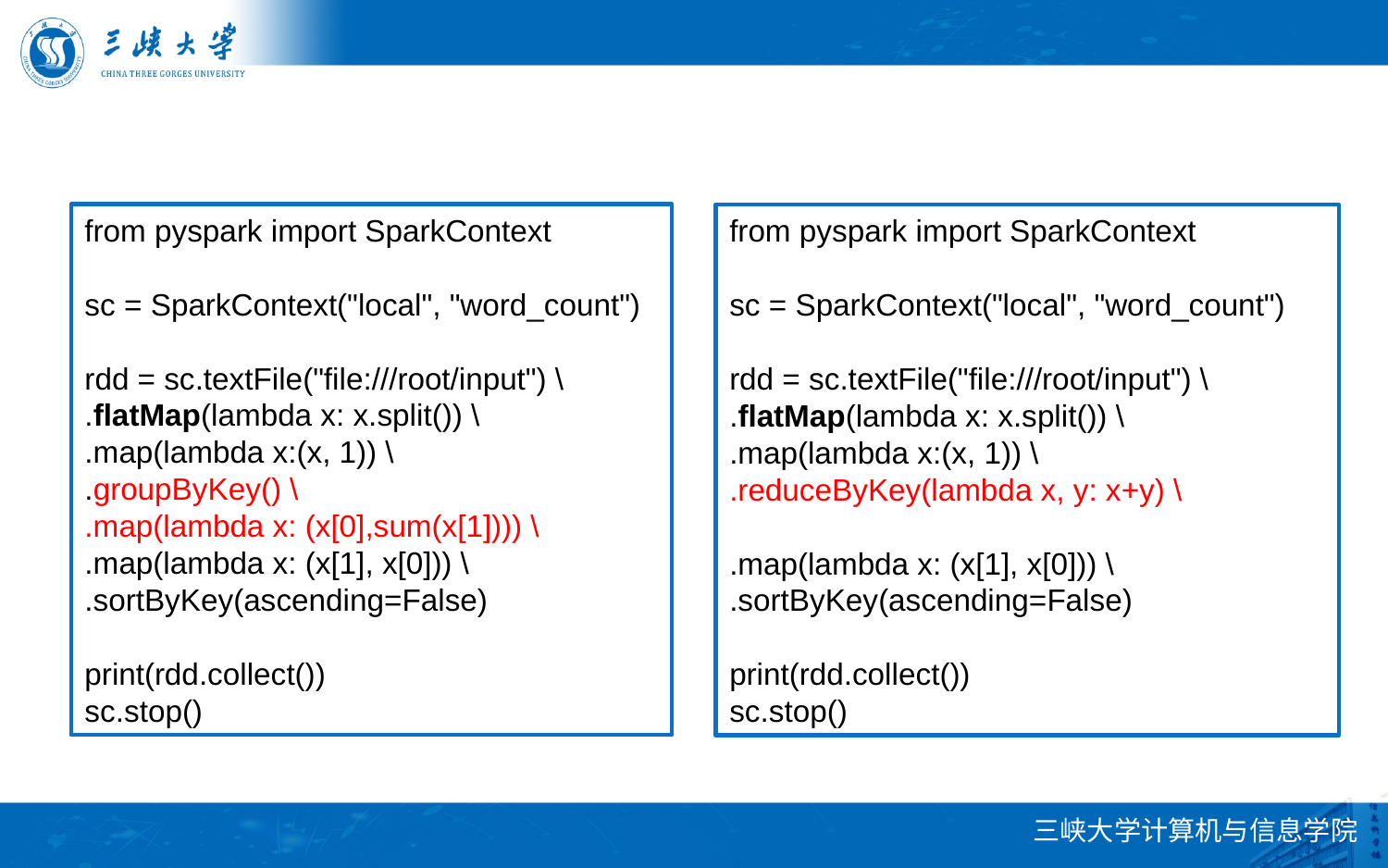

示例：词频统计
from pyspark import SparkContext

sc = SparkContext("local", "word_count")

rdd = sc.textFile("file:///root/input") \
.flatMap(lambda x: x.split()) \
.map(lambda x:(x, 1)) \
.groupByKey() \
.map(lambda x: (x[0],sum(x[1]))) \
.map(lambda x: (x[1], x[0])) \
.sortByKey(ascending=False)

print(rdd.collect())
sc.stop()
from pyspark import SparkContext

sc = SparkContext("local", "word_count")

rdd = sc.textFile("file:///root/input") \
.flatMap(lambda x: x.split()) \
.map(lambda x:(x, 1)) \
.reduceByKey(lambda x, y: x+y) \

.map(lambda x: (x[1], x[0])) \
.sortByKey(ascending=False)

print(rdd.collect())
sc.stop()